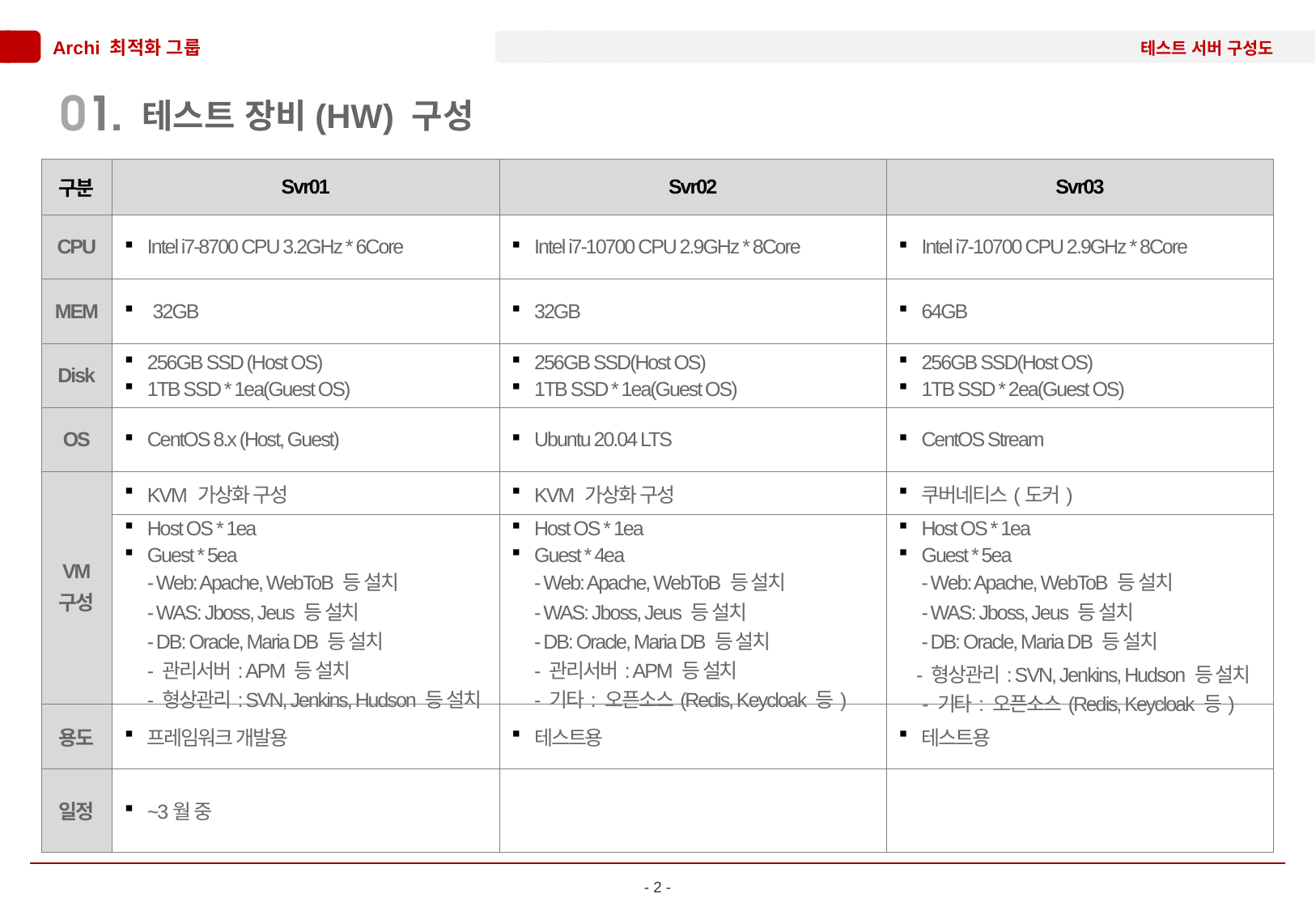

01.
테스트 장비(HW) 구성
| 구분 | Svr01 | Svr02 | Svr03 |
| --- | --- | --- | --- |
| CPU | Intel i7-8700 CPU 3.2GHz \* 6Core | Intel i7-10700 CPU 2.9GHz \* 8Core | Intel i7-10700 CPU 2.9GHz \* 8Core |
| MEM | 32GB | 32GB | 64GB |
| Disk | 256GB SSD (Host OS) 1TB SSD \* 1ea(Guest OS) | 256GB SSD(Host OS) 1TB SSD \* 1ea(Guest OS) | 256GB SSD(Host OS) 1TB SSD \* 2ea(Guest OS) |
| OS | CentOS 8.x (Host, Guest) | Ubuntu 20.04 LTS | CentOS Stream |
| VM 구성 | KVM 가상화 구성 | KVM 가상화 구성 | 쿠버네티스(도커) |
| VM 구성 | Host OS \* 1ea Guest \* 5ea - Web: Apache, WebToB 등 설치 - WAS: Jboss, Jeus 등 설치 - DB: Oracle, Maria DB 등 설치 - 관리서버: APM 등 설치 - 형상관리: SVN, Jenkins, Hudson 등 설치 | Host OS \* 1ea Guest \* 4ea - Web: Apache, WebToB 등 설치 - WAS: Jboss, Jeus 등 설치 - DB: Oracle, Maria DB 등 설치 - 관리서버: APM 등 설치 - 기타: 오픈소스(Redis, Keycloak 등) | Host OS \* 1ea Guest \* 5ea - Web: Apache, WebToB 등 설치 - WAS: Jboss, Jeus 등 설치 - DB: Oracle, Maria DB 등 설치 - 형상관리: SVN, Jenkins, Hudson 등 설치 - 기타: 오픈소스(Redis, Keycloak 등) |
| 용도 | 프레임워크 개발용 | 테스트용 | 테스트용 |
| 일정 | ~3월 중 |  |  |